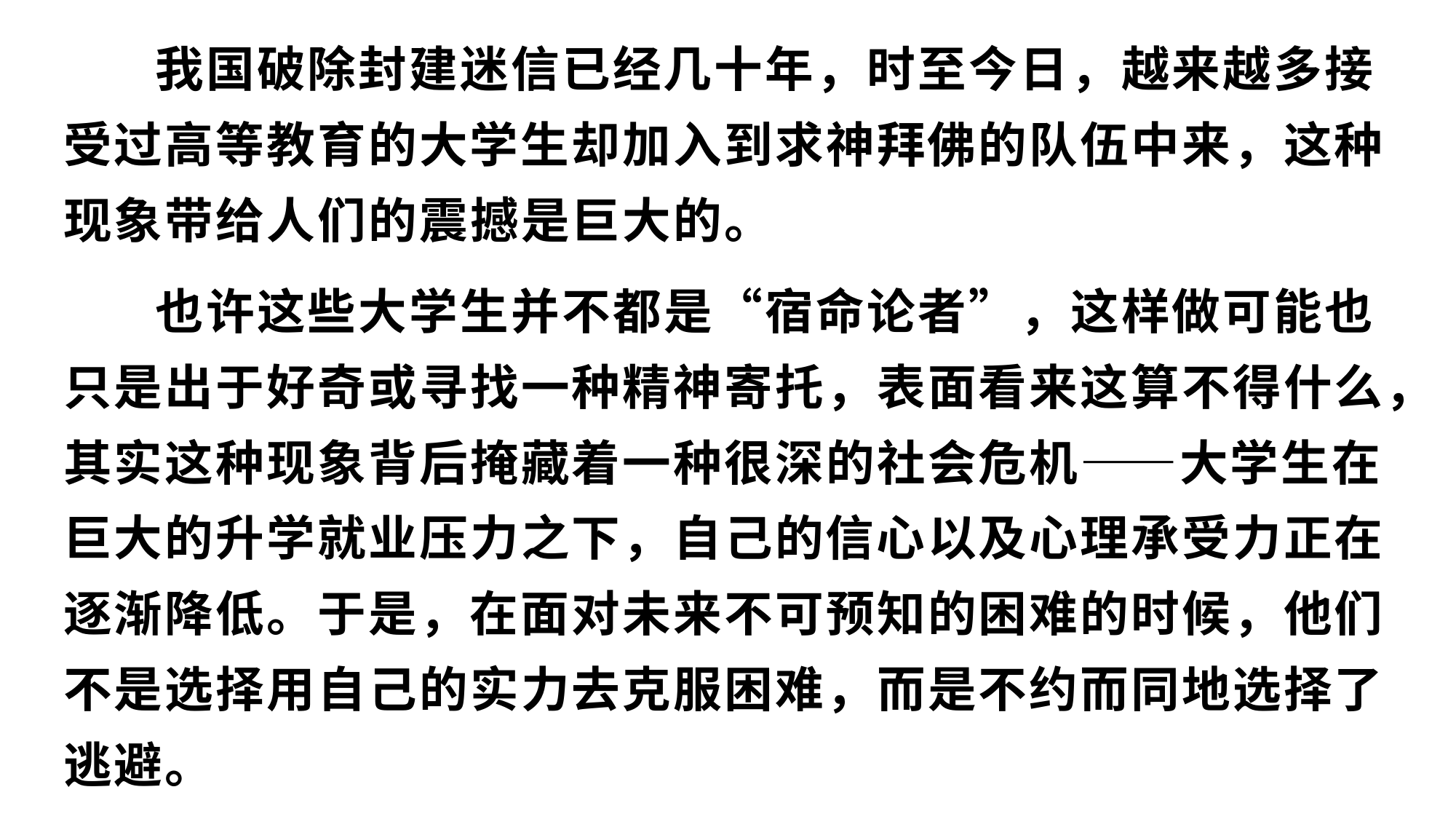

我国破除封建迷信已经几十年，时至今日，越来越多接受过高等教育的大学生却加入到求神拜佛的队伍中来，这种现象带给人们的震撼是巨大的。
      也许这些大学生并不都是“宿命论者”，这样做可能也只是出于好奇或寻找一种精神寄托，表面看来这算不得什么，其实这种现象背后掩藏着一种很深的社会危机——大学生在巨大的升学就业压力之下，自己的信心以及心理承受力正在逐渐降低。于是，在面对未来不可预知的困难的时候，他们不是选择用自己的实力去克服困难，而是不约而同地选择了逃避。